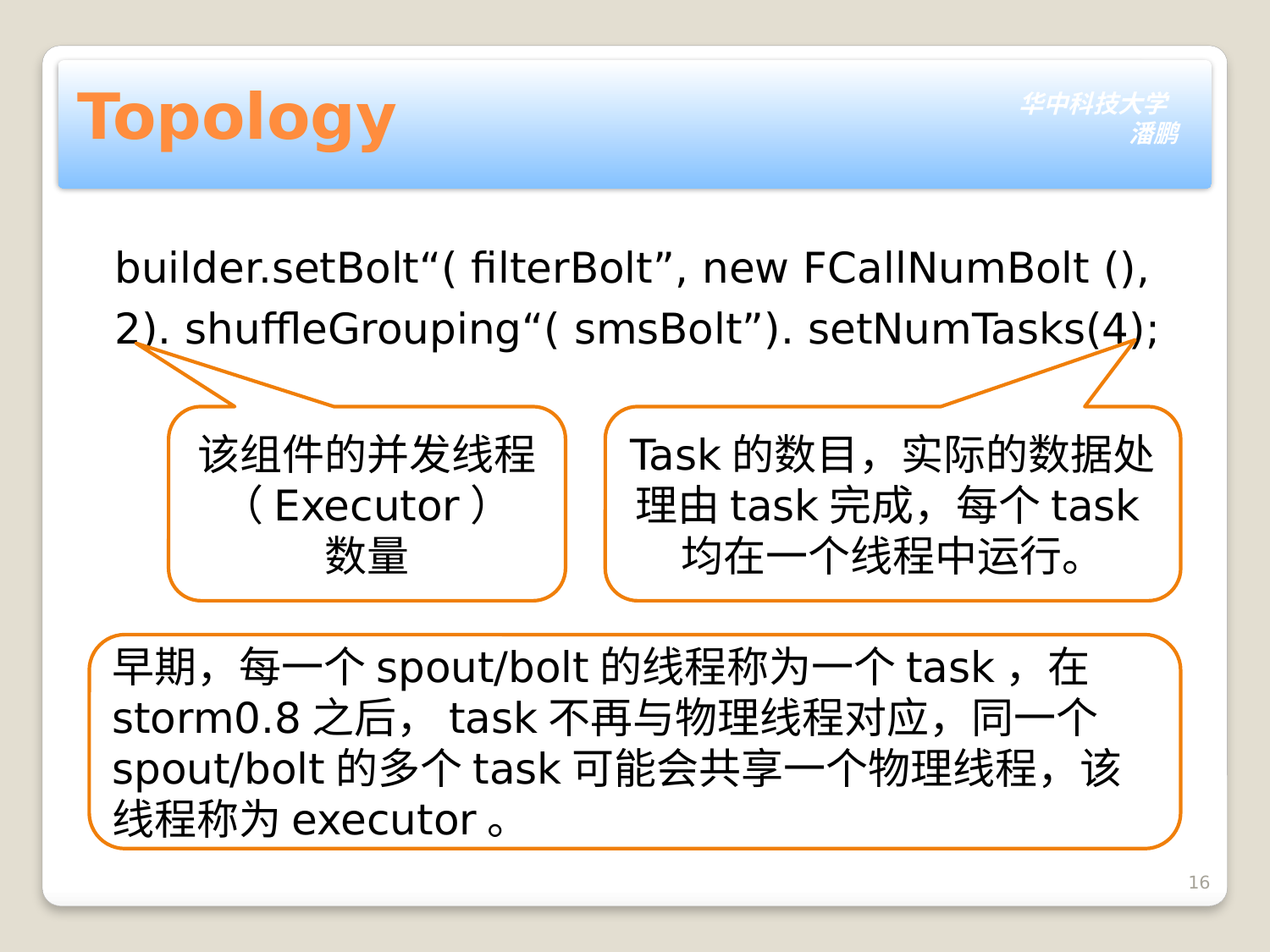

# Topology
builder.setBolt“( filterBolt”, new FCallNumBolt (), 2). shuffleGrouping“( smsBolt”). setNumTasks(4);
该组件的并发线程
（Executor）
数量
Task的数目，实际的数据处理由task完成，每个task均在一个线程中运行。
早期，每一个spout/bolt的线程称为一个task，在storm0.8之后，task不再与物理线程对应，同一个spout/bolt的多个task可能会共享一个物理线程，该线程称为executor。
16